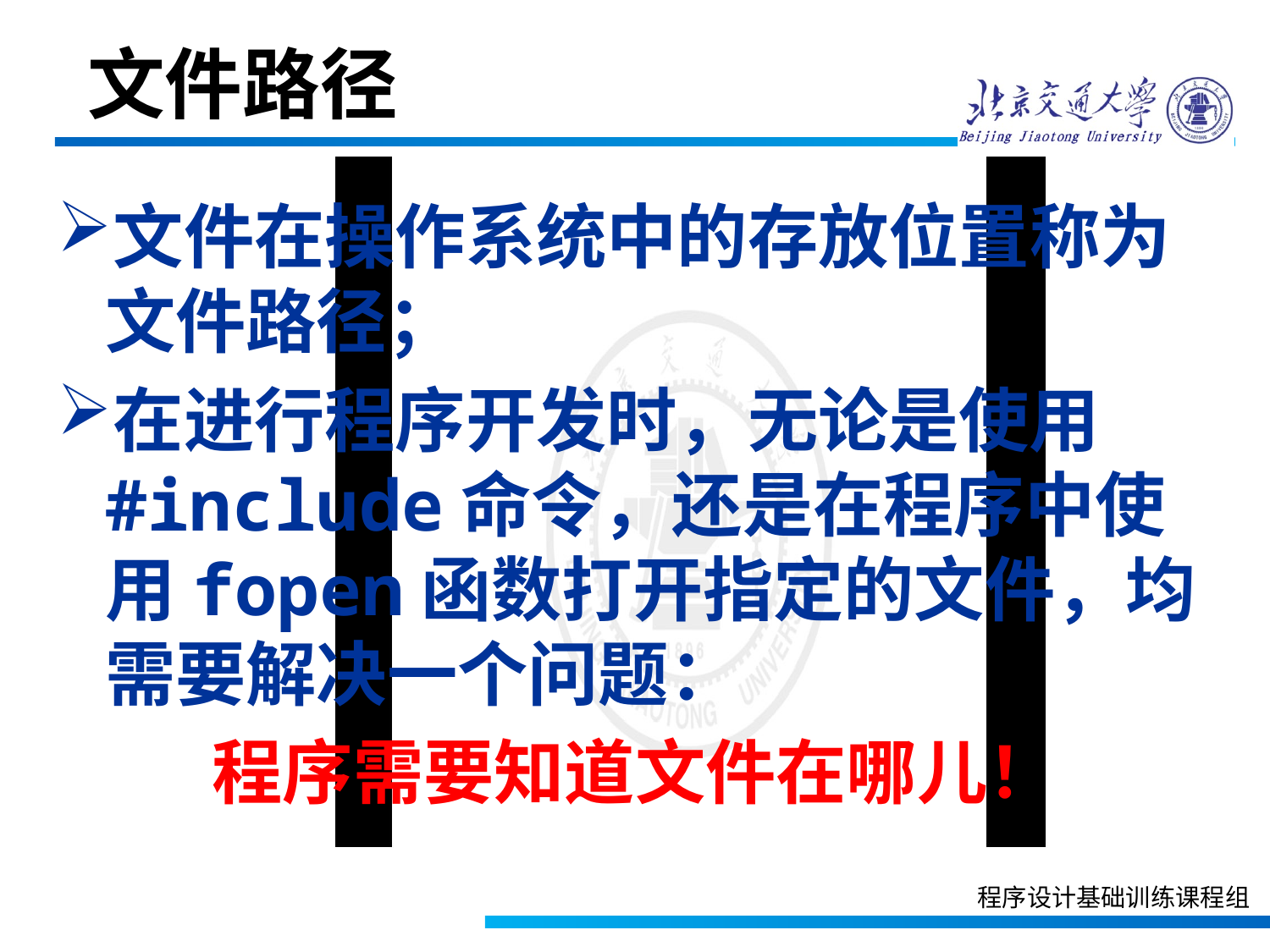

文件路径
文件在操作系统中的存放位置称为文件路径；
在进行程序开发时，无论是使用#include命令，还是在程序中使用fopen函数打开指定的文件，均需要解决一个问题：
程序需要知道文件在哪儿！

程序设计基础训练课程组